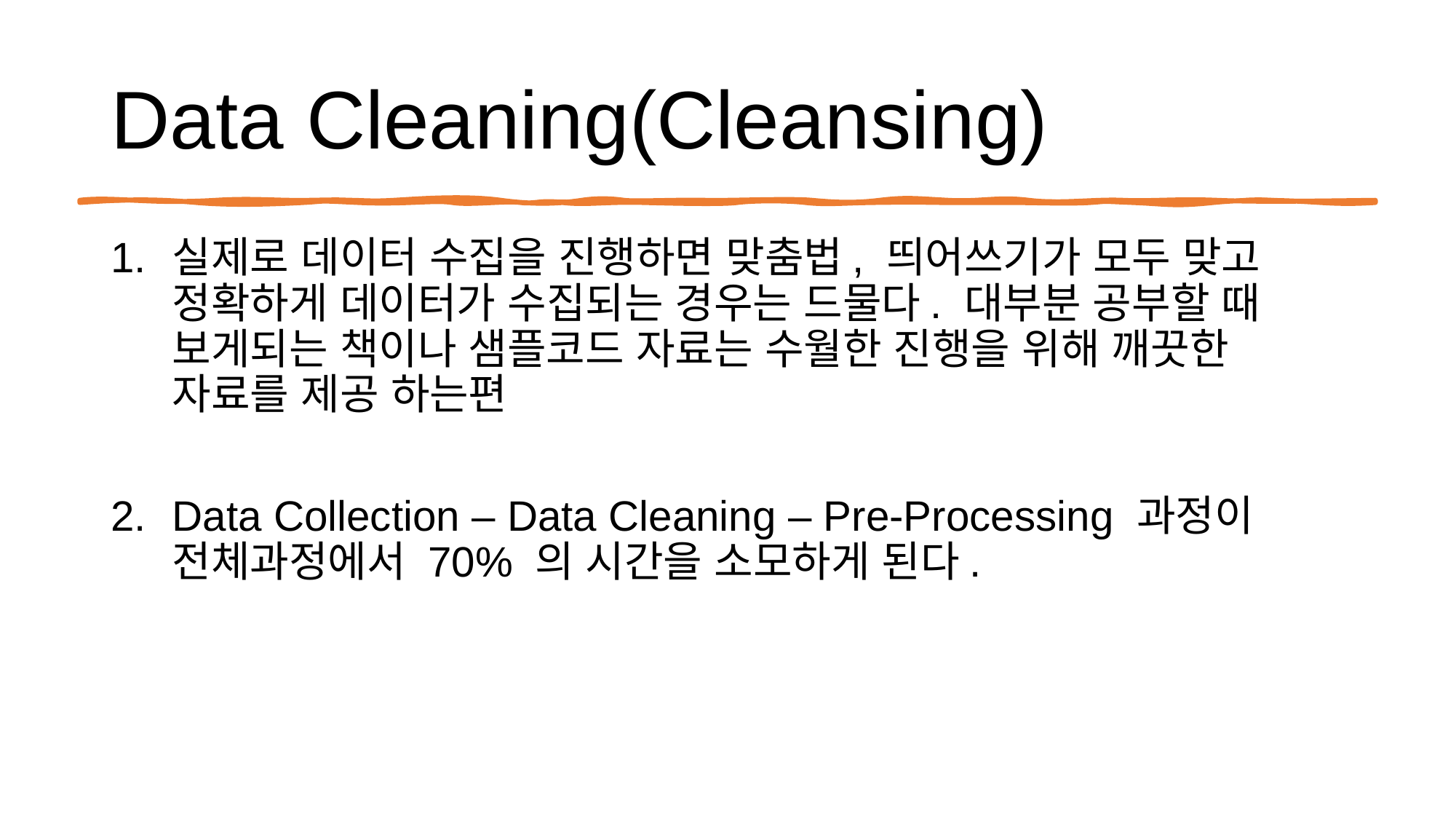

# Data Cleaning(Cleansing)

실제로 데이터 수집을 진행하면 맞춤법, 띄어쓰기가 모두 맞고 정확하게 데이터가 수집되는 경우는 드물다. 대부분 공부할 때 보게되는 책이나 샘플코드 자료는 수월한 진행을 위해 깨끗한 자료를 제공 하는편

Data Collection – Data Cleaning – Pre-Processing 과정이 전체과정에서 70% 의 시간을 소모하게 된다.